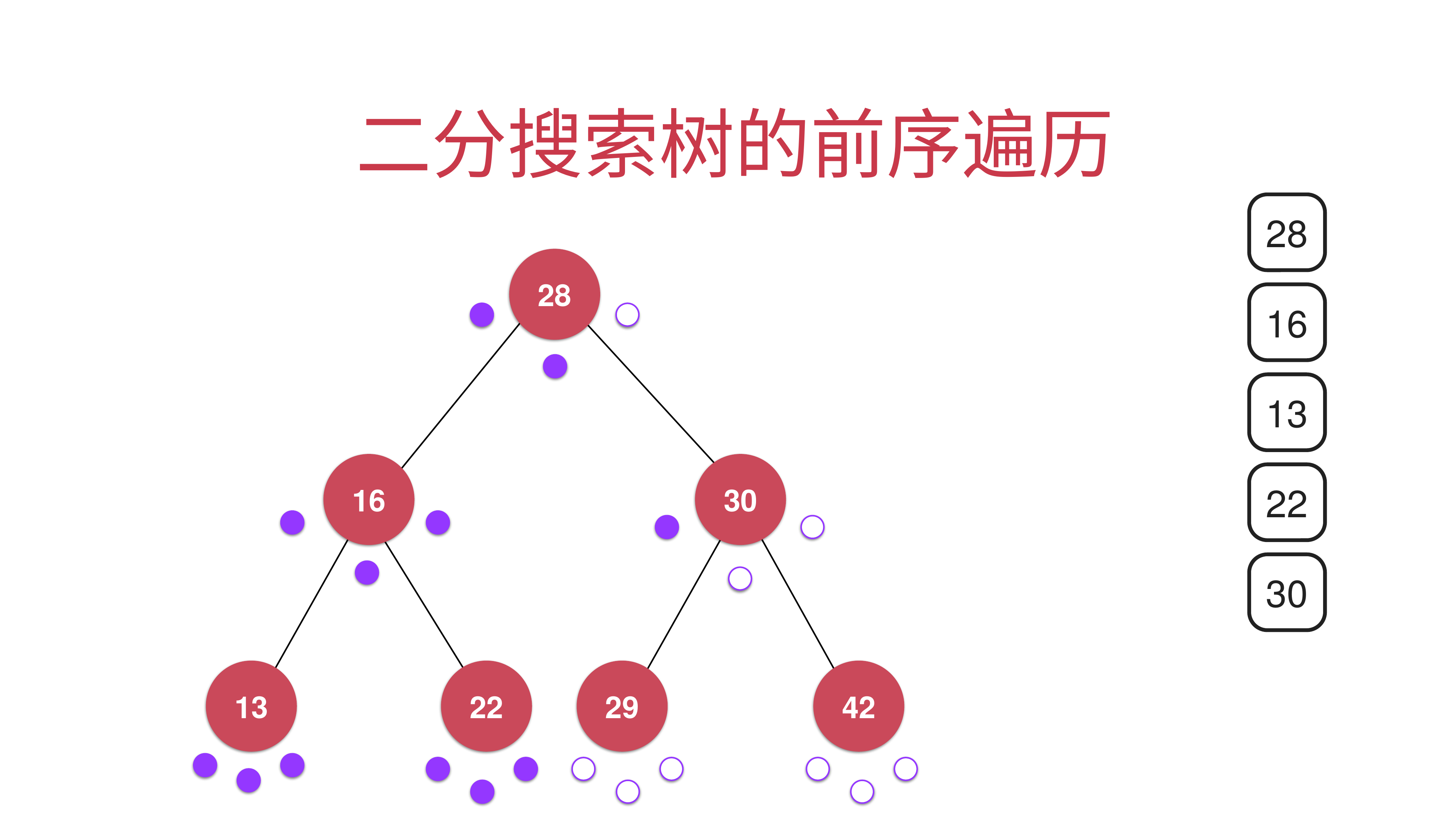

# 二分搜索树的前序遍历
28
28

16
30

13
22
29
42
16

13
22

30